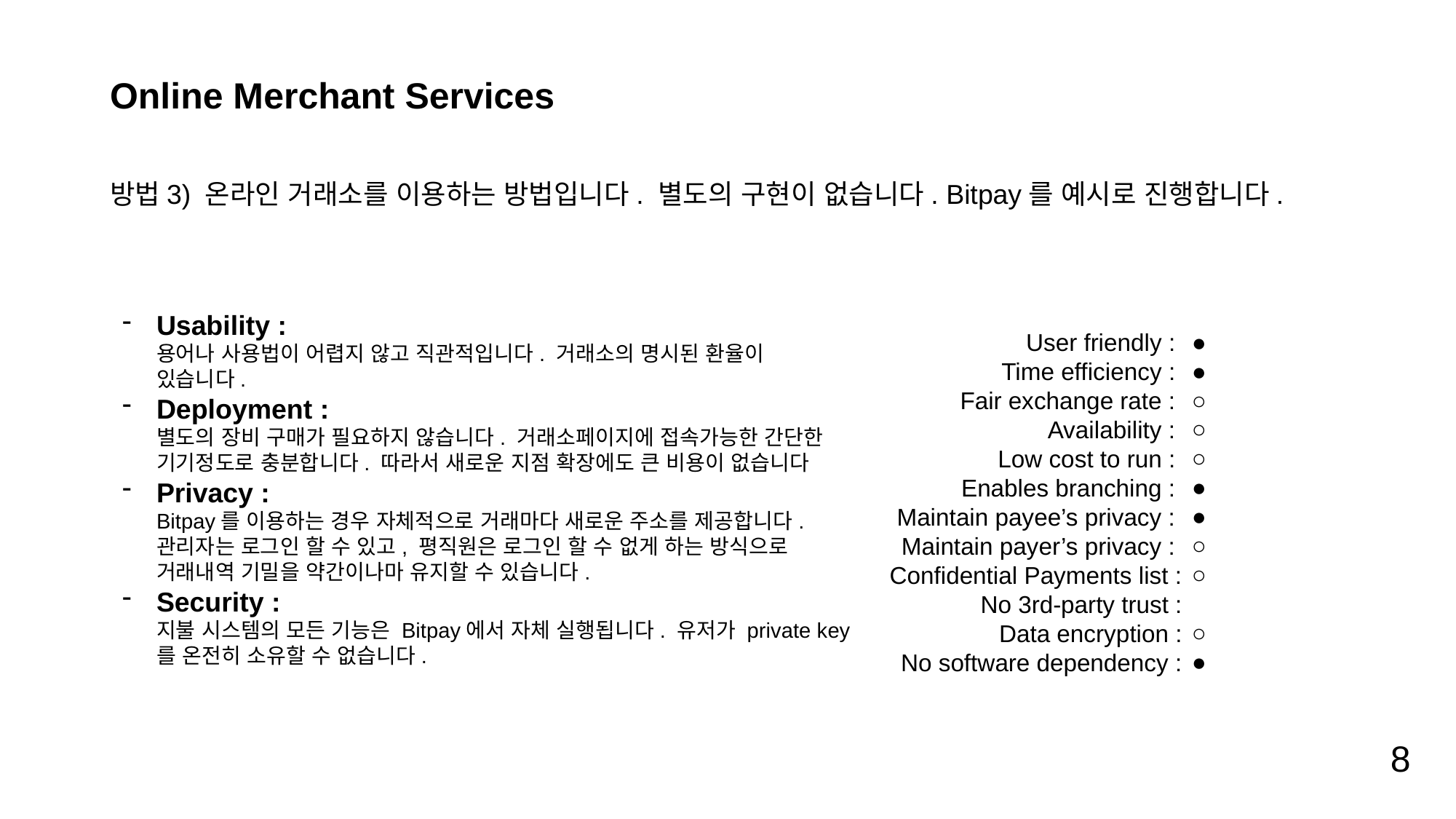

Online Merchant Services
방법3) 온라인 거래소를 이용하는 방법입니다. 별도의 구현이 없습니다. Bitpay를 예시로 진행합니다.
Usability :
용어나 사용법이 어렵지 않고 직관적입니다. 거래소의 명시된 환율이
있습니다.
Deployment :
별도의 장비 구매가 필요하지 않습니다. 거래소페이지에 접속가능한 간단한 기기정도로 충분합니다. 따라서 새로운 지점 확장에도 큰 비용이 없습니다
Privacy :
Bitpay를 이용하는 경우 자체적으로 거래마다 새로운 주소를 제공합니다.
관리자는 로그인 할 수 있고, 평직원은 로그인 할 수 없게 하는 방식으로 거래내역 기밀을 약간이나마 유지할 수 있습니다.
Security :
지불 시스템의 모든 기능은 Bitpay에서 자체 실행됩니다. 유저가 private key를 온전히 소유할 수 없습니다.
●
●
○
○
○
●
●
○
○
○
●
User friendly :
Time efficiency :
Fair exchange rate :
Availability :
Low cost to run :
Enables branching :
Maintain payee’s privacy :
Maintain payer’s privacy :
Confidential Payments list :
No 3rd-party trust :
Data encryption :
No software dependency :
8